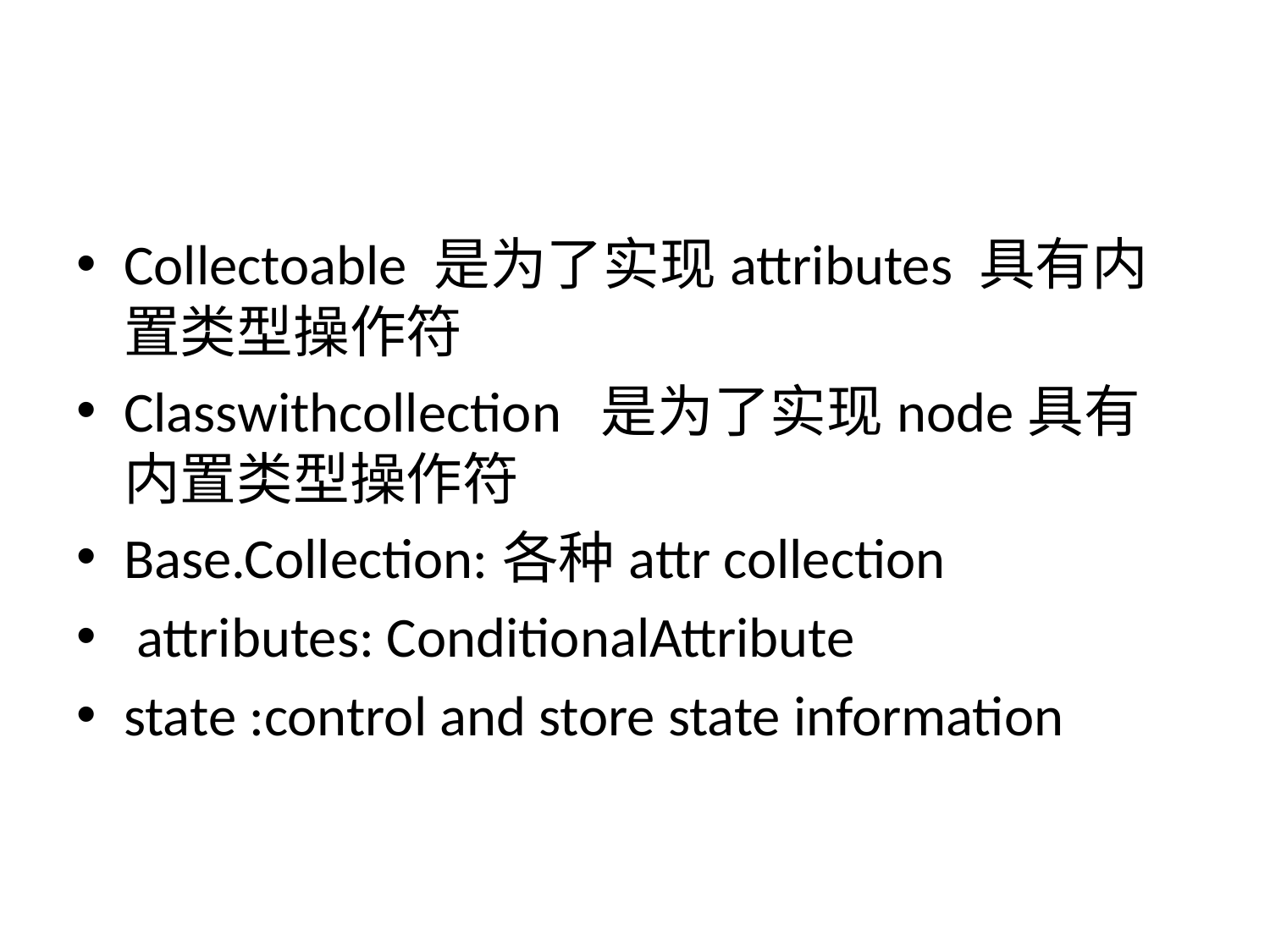

#
Collectoable 是为了实现attributes 具有内置类型操作符
Classwithcollection  是为了实现node具有内置类型操作符
Base.Collection:各种attr collection
 attributes: ConditionalAttribute
state :control and store state information